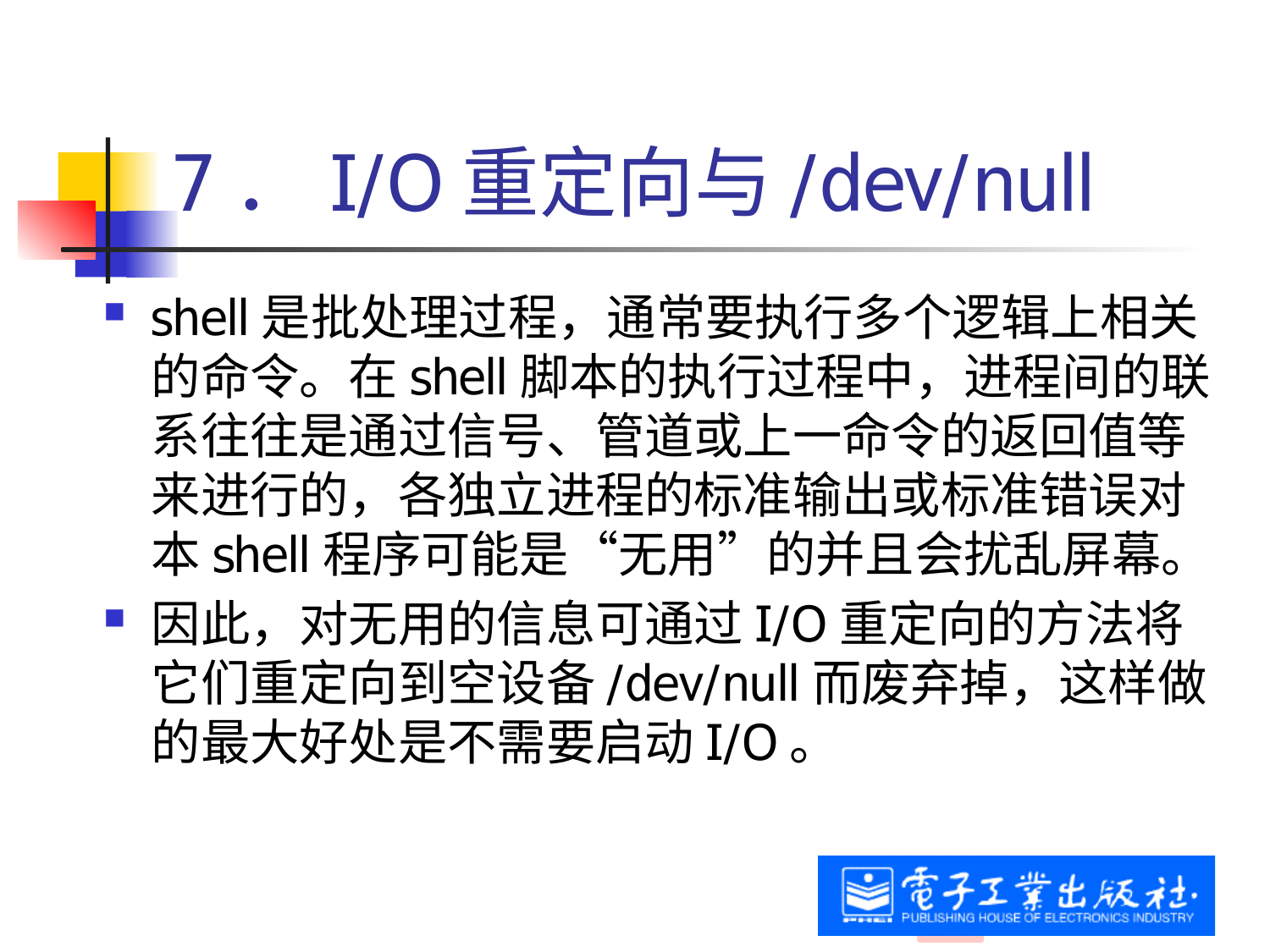

# 7．I/O重定向与/dev/null
shell是批处理过程，通常要执行多个逻辑上相关的命令。在shell脚本的执行过程中，进程间的联系往往是通过信号、管道或上一命令的返回值等来进行的，各独立进程的标准输出或标准错误对本shell程序可能是“无用”的并且会扰乱屏幕。
因此，对无用的信息可通过I/O重定向的方法将它们重定向到空设备/dev/null而废弃掉，这样做的最大好处是不需要启动I/O。